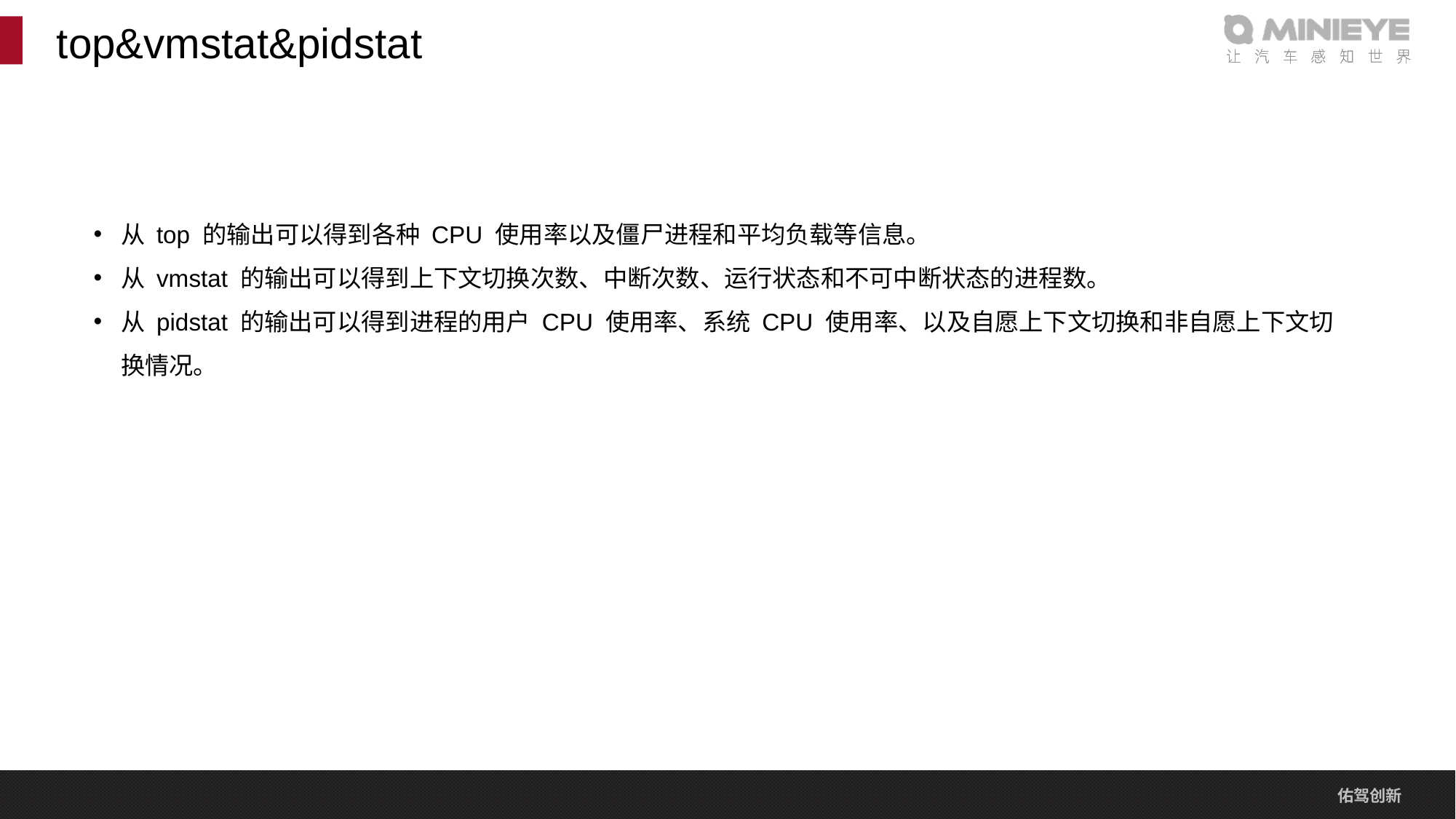

# top&vmstat&pidstat
从 top 的输出可以得到各种 CPU 使用率以及僵尸进程和平均负载等信息。
从 vmstat 的输出可以得到上下文切换次数、中断次数、运行状态和不可中断状态的进程数。
从 pidstat 的输出可以得到进程的用户 CPU 使用率、系统 CPU 使用率、以及自愿上下文切换和非自愿上下文切换情况。